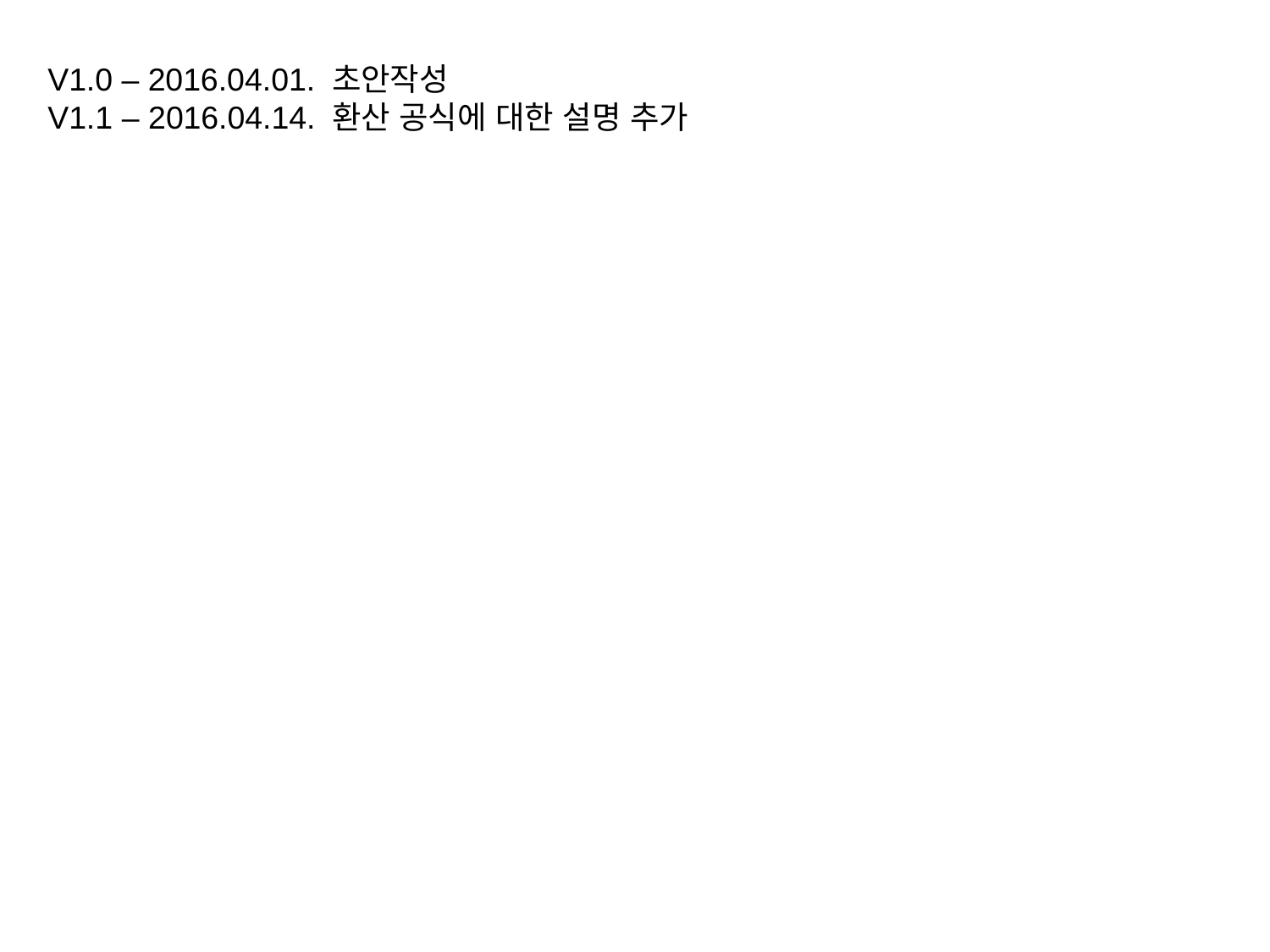

V1.0 – 2016.04.01. 초안작성
V1.1 – 2016.04.14. 환산 공식에 대한 설명 추가